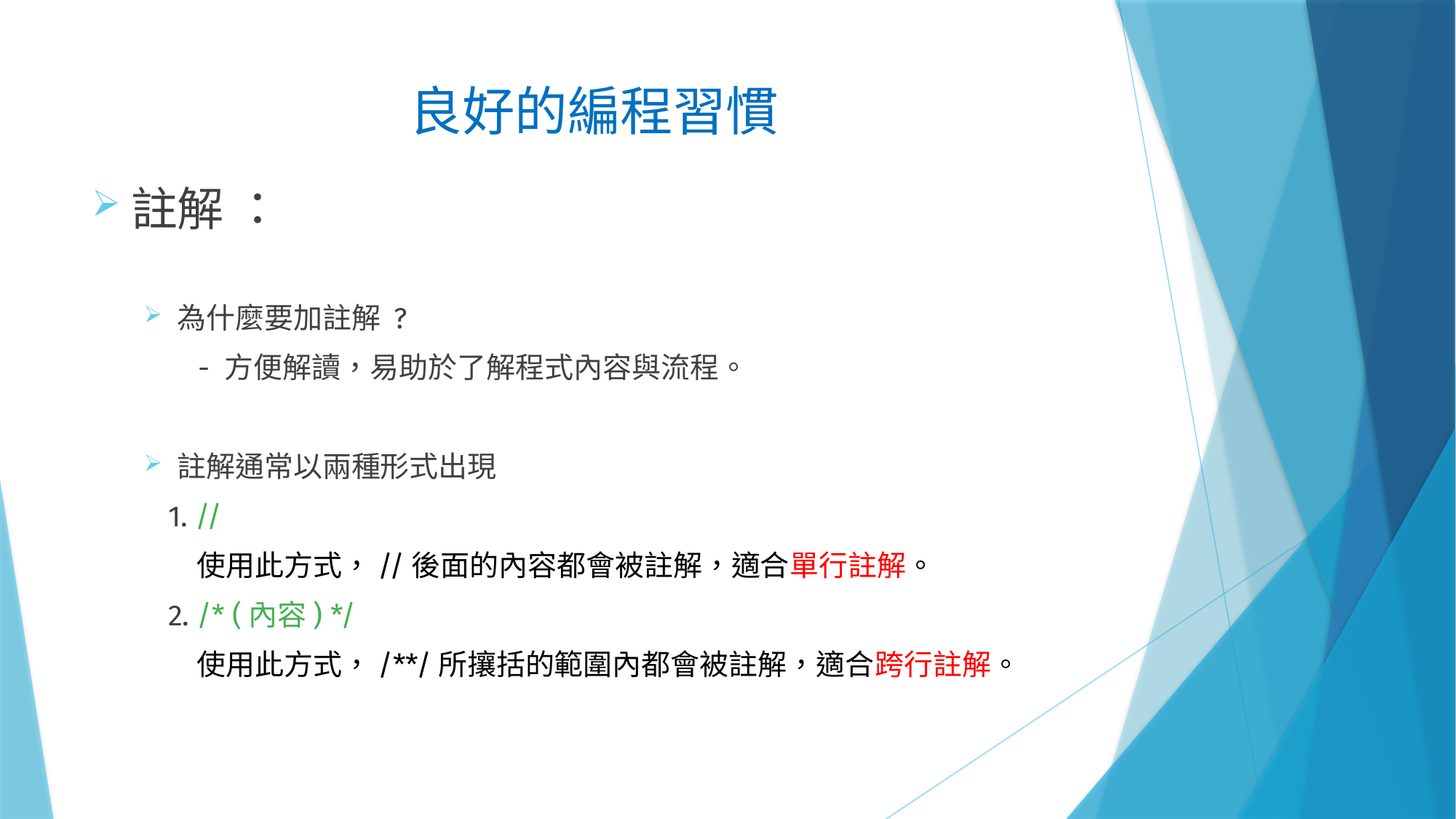

# 良好的編程習慣
註解 ：

為什麼要加註解 ?
        - 方便解讀，易助於了解程式內容與流程。

註解通常以兩種形式出現
    1. //
        使用此方式，//後面的內容都會被註解，適合單行註解。
    2. /* (內容) */
        使用此方式，/**/所攘括的範圍內都會被註解，適合跨行註解。